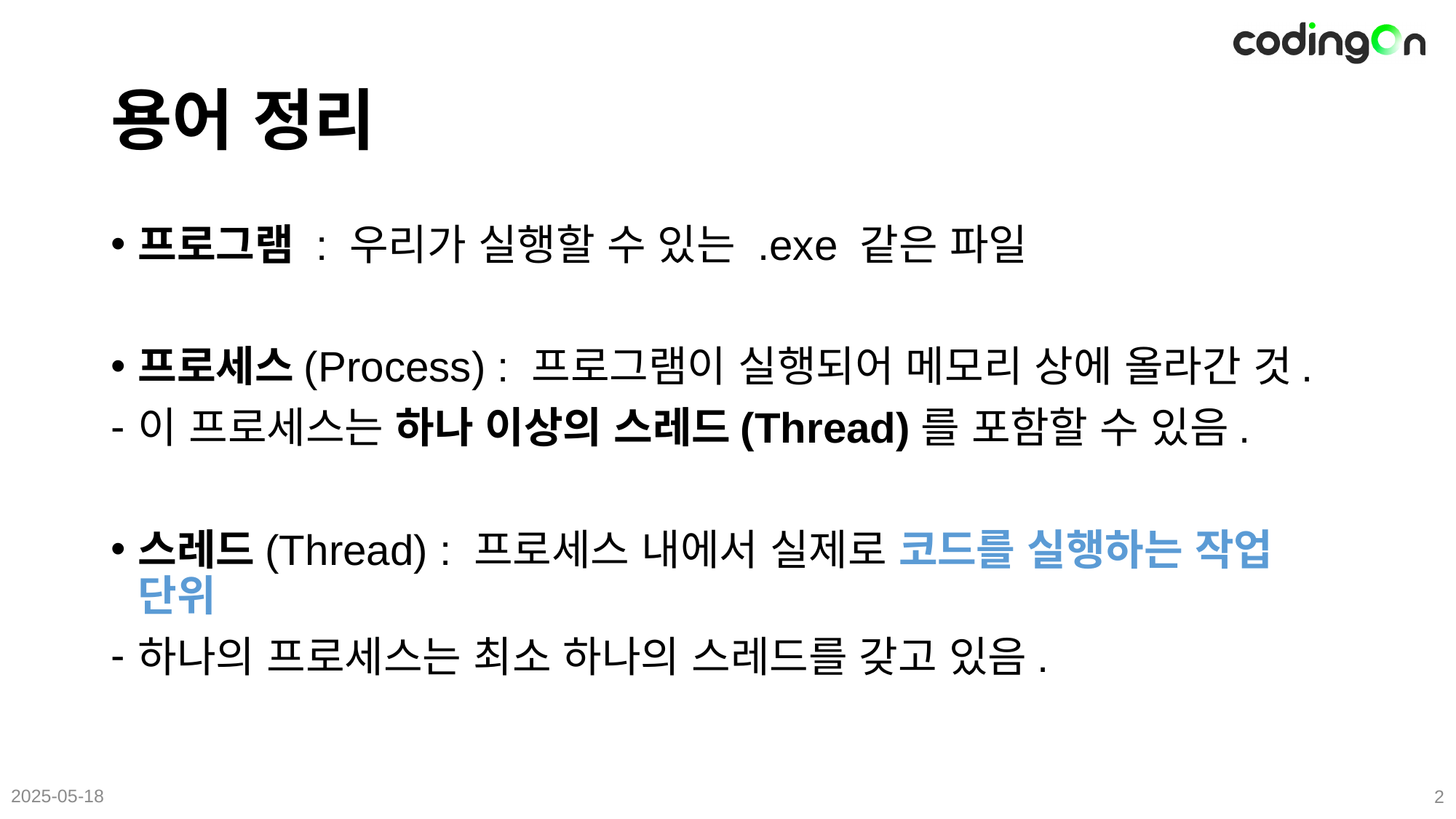

# 용어 정리
프로그램 : 우리가 실행할 수 있는 .exe 같은 파일

프로세스(Process) : 프로그램이 실행되어 메모리 상에 올라간 것.
이 프로세스는 하나 이상의 스레드(Thread)를 포함할 수 있음.

스레드(Thread) : 프로세스 내에서 실제로 코드를 실행하는 작업 단위
하나의 프로세스는 최소 하나의 스레드를 갖고 있음.
2025-05-18
2